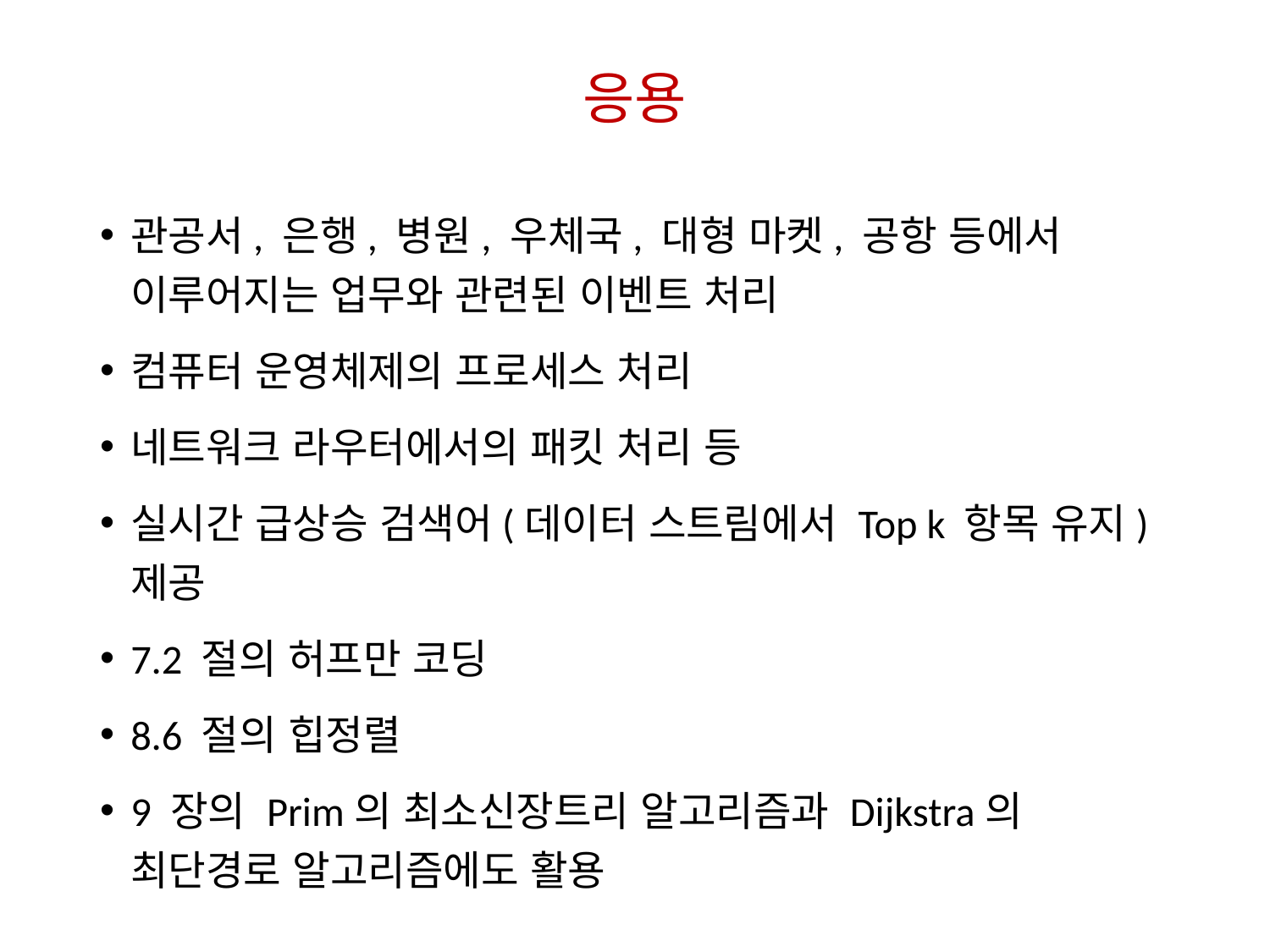

# 응용
관공서, 은행, 병원, 우체국, 대형 마켓, 공항 등에서 이루어지는 업무와 관련된 이벤트 처리
컴퓨터 운영체제의 프로세스 처리
네트워크 라우터에서의 패킷 처리 등
실시간 급상승 검색어(데이터 스트림에서 Top k 항목 유지) 제공
7.2 절의 허프만 코딩
8.6 절의 힙정렬
9 장의 Prim의 최소신장트리 알고리즘과 Dijkstra의 최단경로 알고리즘에도 활용